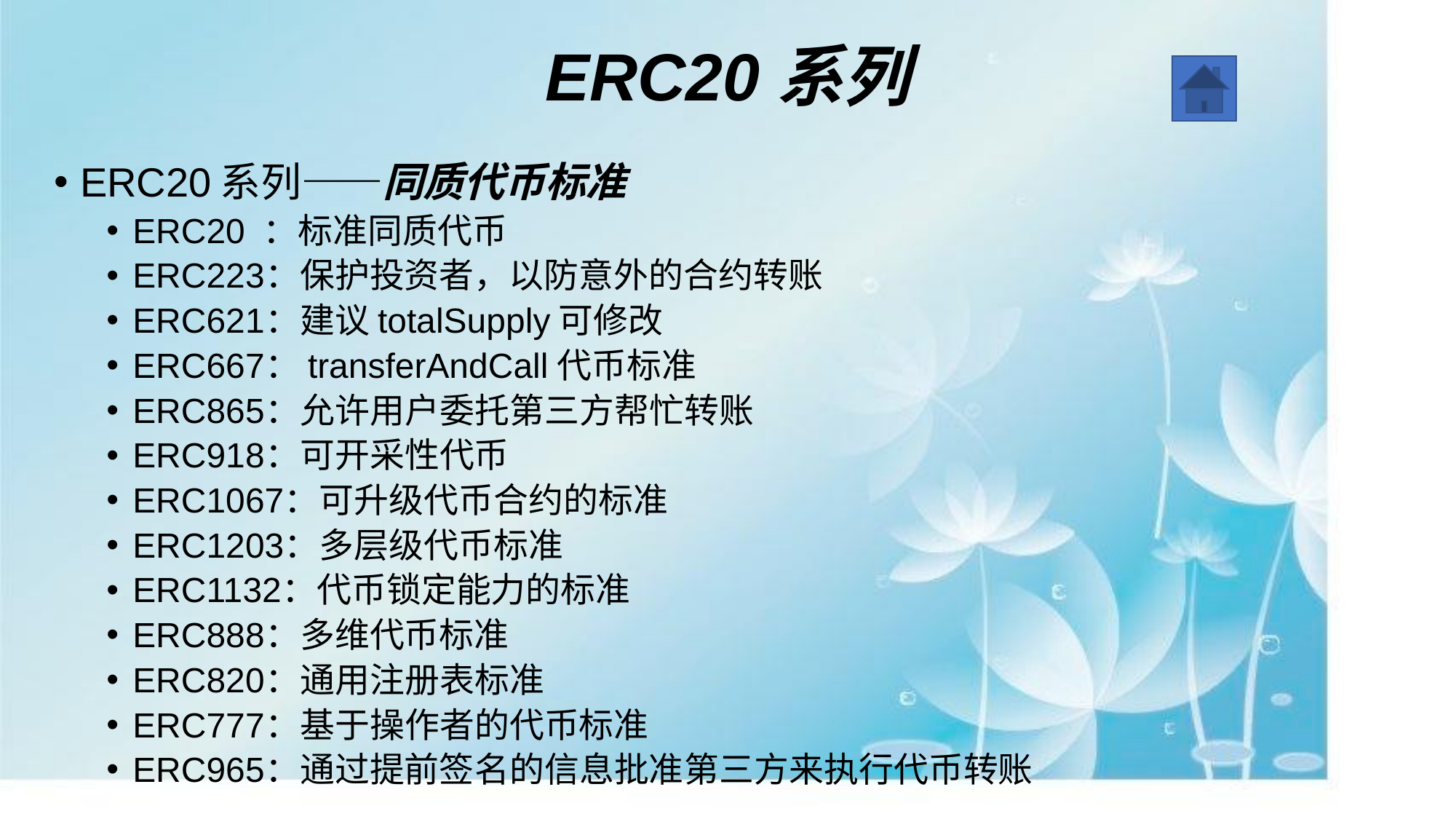

# ERC20系列

ERC20系列——同质代币标准
ERC20 ：标准同质代币
ERC223：保护投资者，以防意外的合约转账
ERC621：建议totalSupply可修改
ERC667：transferAndCall代币标准
ERC865：允许用户委托第三方帮忙转账
ERC918：可开采性代币
ERC1067：可升级代币合约的标准
ERC1203：多层级代币标准
ERC1132：代币锁定能力的标准
ERC888：多维代币标准
ERC820：通用注册表标准
ERC777：基于操作者的代币标准
ERC965：通过提前签名的信息批准第三方来执行代币转账